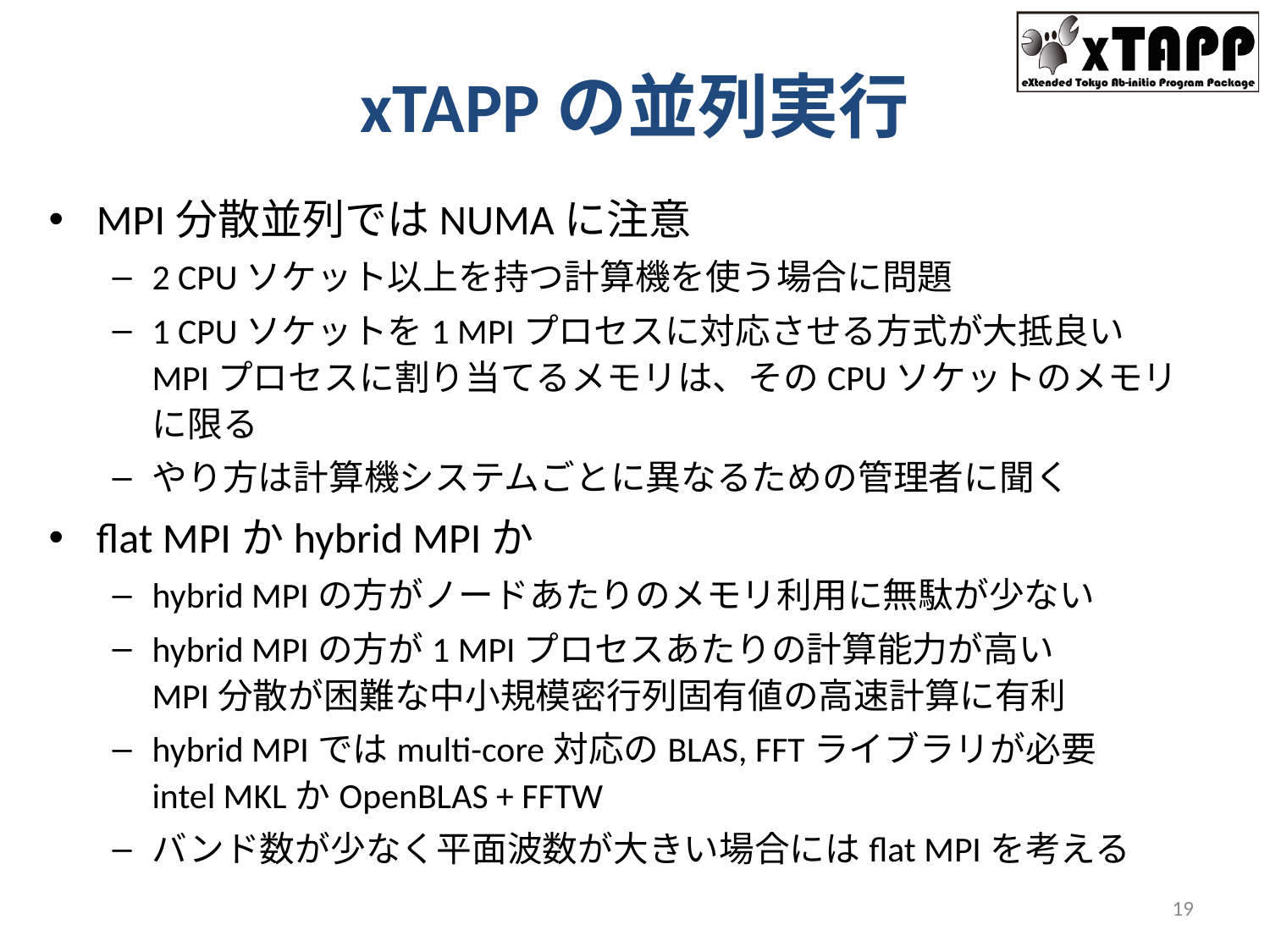

# xTAPPの並列実行
MPI分散並列ではNUMAに注意
2 CPUソケット以上を持つ計算機を使う場合に問題
1 CPUソケットを1 MPIプロセスに対応させる方式が大抵良い
MPIプロセスに割り当てるメモリは、そのCPUソケットのメモリに限る
やり方は計算機システムごとに異なるための管理者に聞く
flat MPIかhybrid MPIか
hybrid MPIの方がノードあたりのメモリ利用に無駄が少ない
hybrid MPIの方が1 MPIプロセスあたりの計算能力が高い
MPI分散が困難な中小規模密行列固有値の高速計算に有利
hybrid MPIではmulti-core対応のBLAS, FFTライブラリが必要
intel MKLかOpenBLAS + FFTW
バンド数が少なく平面波数が大きい場合にはflat MPIを考える
19